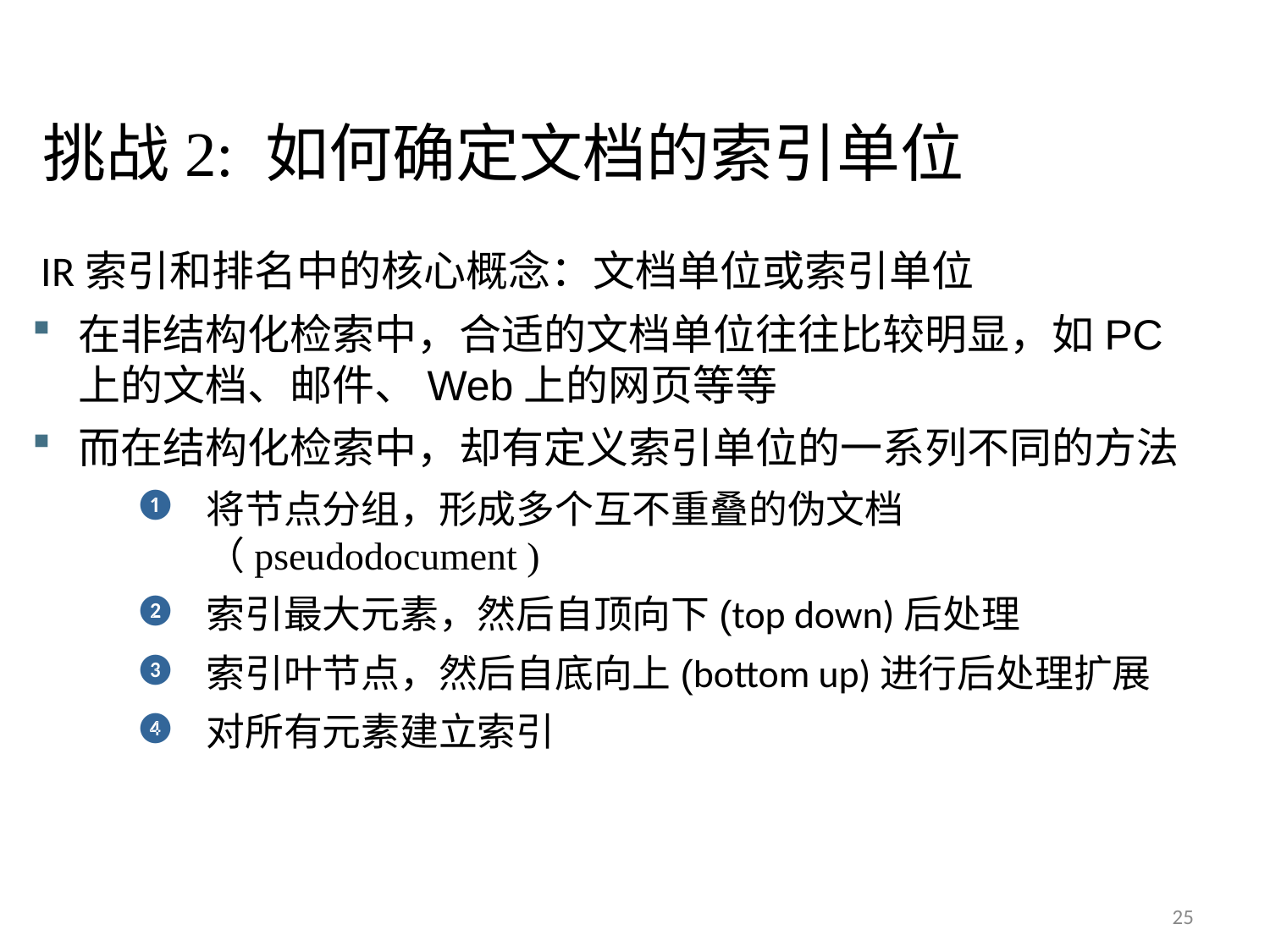

# 挑战2: 如何确定文档的索引单位
 IR索引和排名中的核心概念：文档单位或索引单位
在非结构化检索中，合适的文档单位往往比较明显，如PC上的文档、邮件、Web上的网页等等
而在结构化检索中，却有定义索引单位的一系列不同的方法
将节点分组，形成多个互不重叠的伪文档（pseudodocument )
索引最大元素，然后自顶向下(top down)后处理
索引叶节点，然后自底向上(bottom up)进行后处理扩展
对所有元素建立索引

25